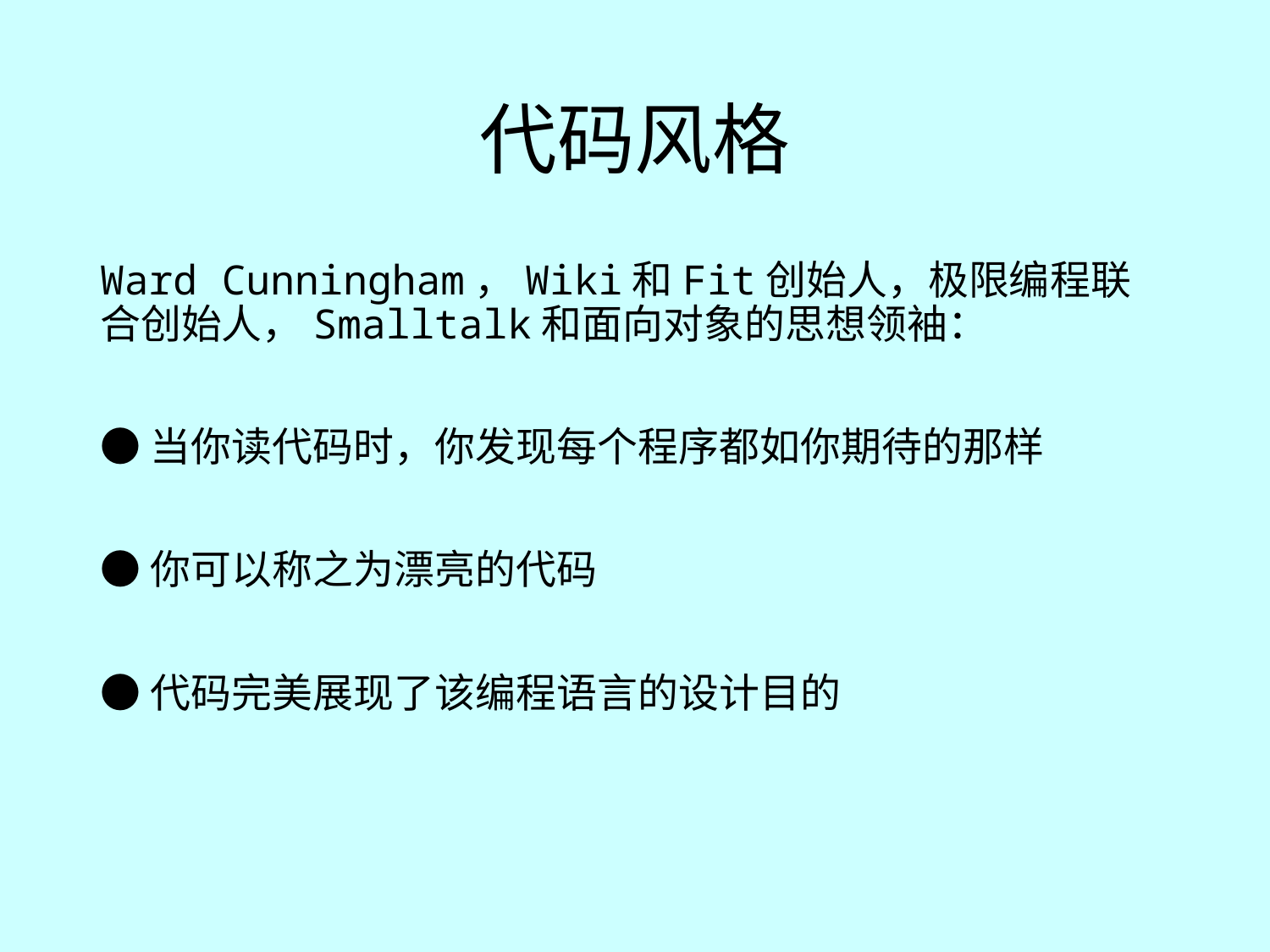

# 代码风格
Ward Cunningham，Wiki和Fit创始人，极限编程联合创始人，Smalltalk和面向对象的思想领袖：

●当你读代码时，你发现每个程序都如你期待的那样

●你可以称之为漂亮的代码

●代码完美展现了该编程语言的设计目的